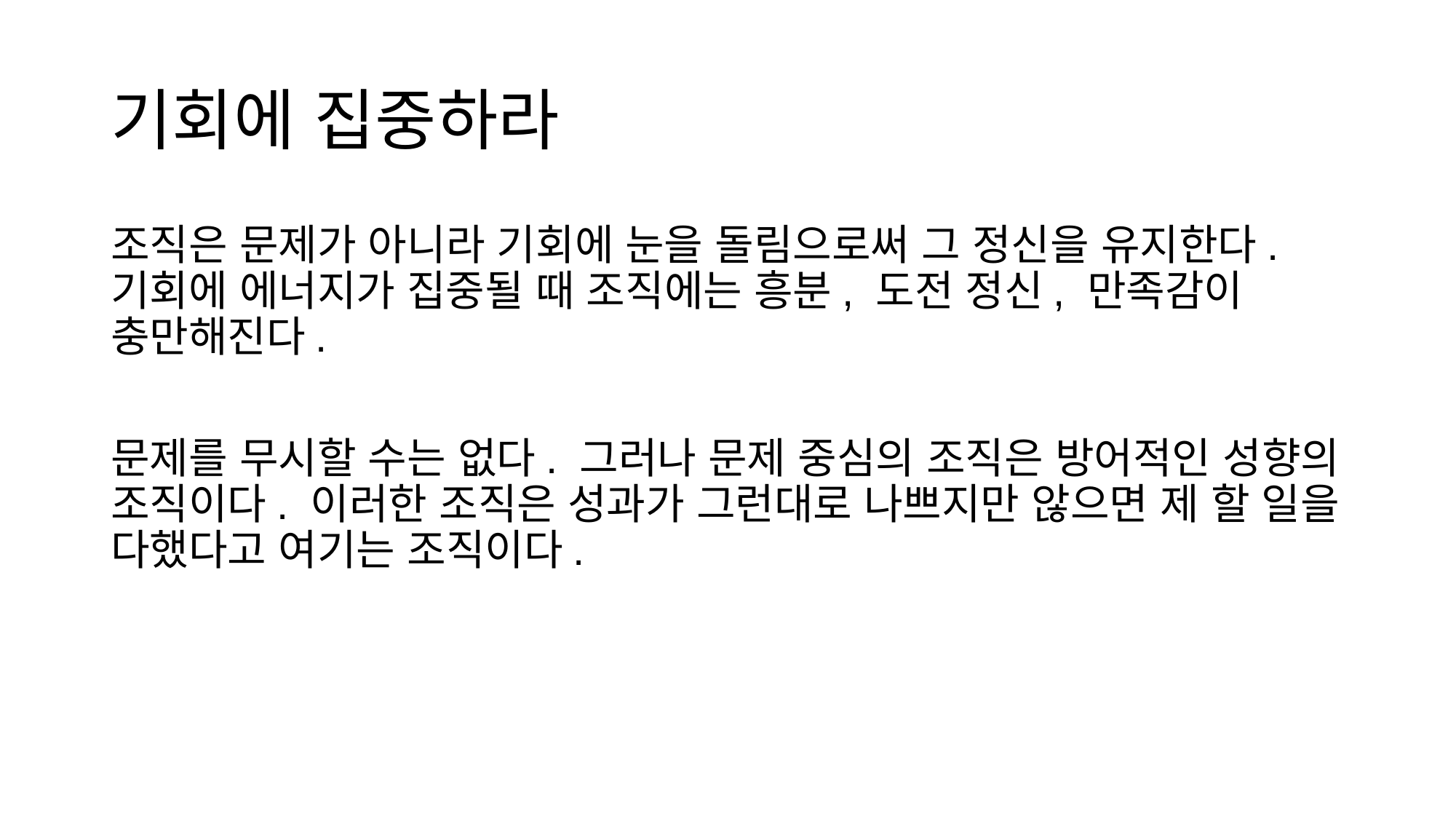

# 기회에 집중하라
조직은 문제가 아니라 기회에 눈을 돌림으로써 그 정신을 유지한다. 기회에 에너지가 집중될 때 조직에는 흥분, 도전 정신, 만족감이 충만해진다.

문제를 무시할 수는 없다. 그러나 문제 중심의 조직은 방어적인 성향의 조직이다. 이러한 조직은 성과가 그런대로 나쁘지만 않으면 제 할 일을 다했다고 여기는 조직이다.